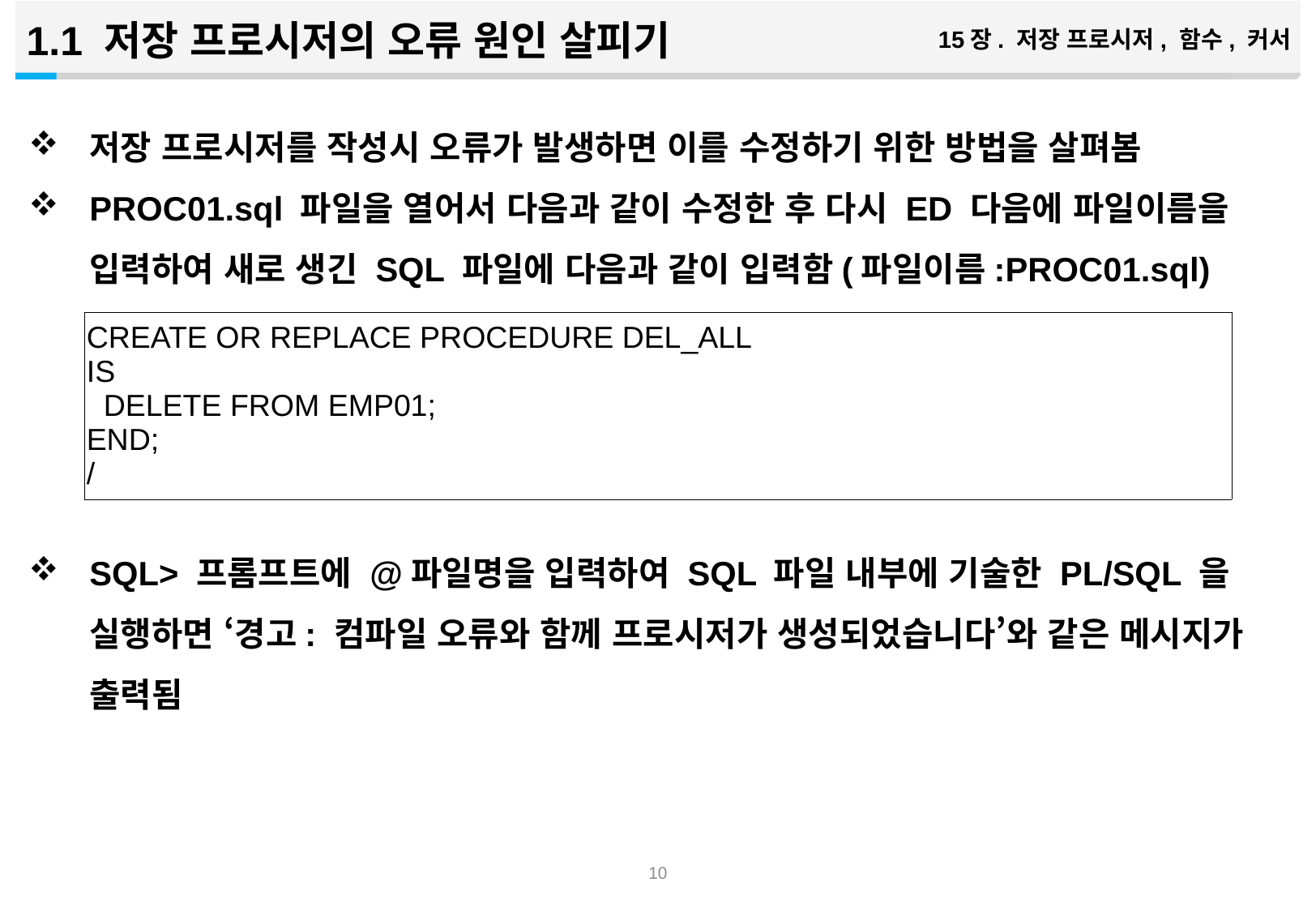

1.1 저장 프로시저의 오류 원인 살피기
15장. 저장 프로시저, 함수, 커서
저장 프로시저를 작성시 오류가 발생하면 이를 수정하기 위한 방법을 살펴봄
PROC01.sql 파일을 열어서 다음과 같이 수정한 후 다시 ED 다음에 파일이름을 입력하여 새로 생긴 SQL 파일에 다음과 같이 입력함(파일이름:PROC01.sql)

SQL> 프롬프트에 @파일명을 입력하여 SQL 파일 내부에 기술한 PL/SQL 을  실행하면 ‘경고: 컴파일 오류와 함께 프로시저가 생성되었습니다’와 같은 메시지가 출력됨
| CREATE OR REPLACE PROCEDURE DEL\_ALL IS DELETE FROM EMP01; END; / |
| --- |
10